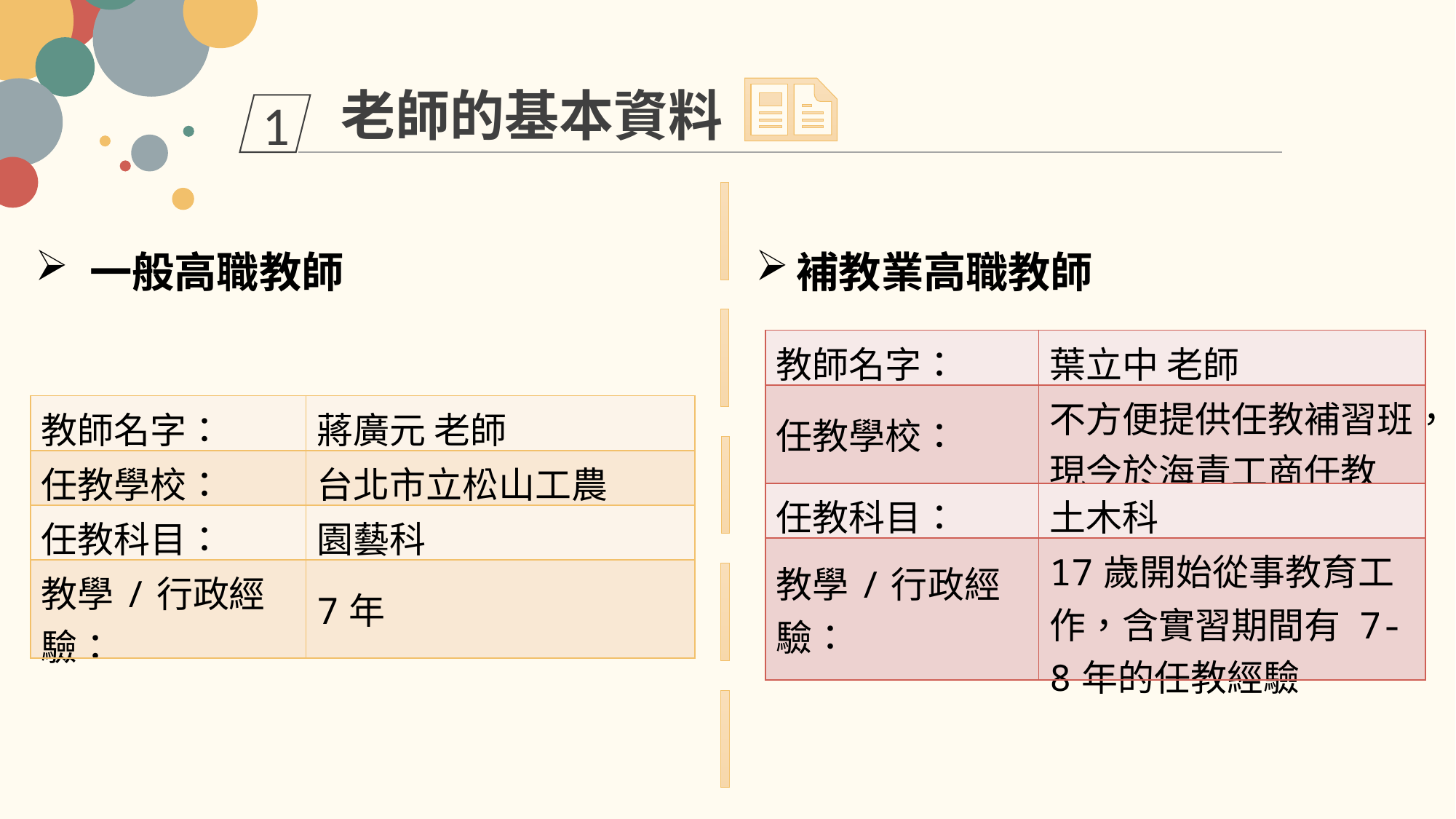

老師的基本資料

1

一般高職教師
補教業高職教師
| 教師名字： | 葉立中 老師 |
| --- | --- |
| 任教學校： | 不方便提供任教補習班，現今於海青工商任教 |
| 任教科目： | 土木科 |
| 教學/行政經驗： | 17歲開始從事教育工作，含實習期間有 7-8年的任教經驗 |
| 教師名字： | 蔣廣元 老師 |
| --- | --- |
| 任教學校： | 台北市立松山工農 |
| 任教科目： | 園藝科 |
| 教學/行政經驗： | 7年 |